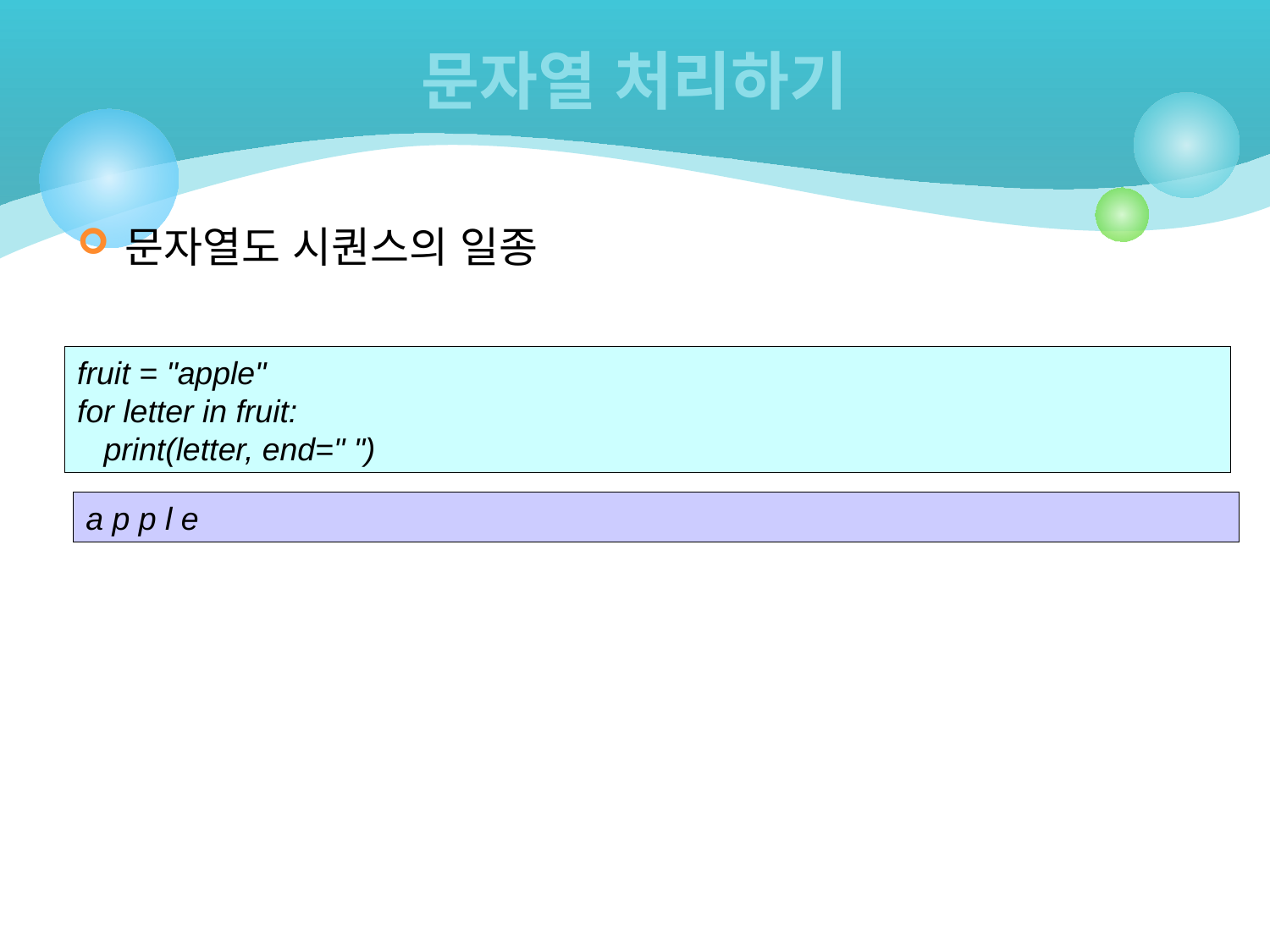

# 문자열 처리하기
문자열도 시퀀스의 일종
fruit = "apple"
for letter in fruit:
   print(letter, end=" ")
a p p l e